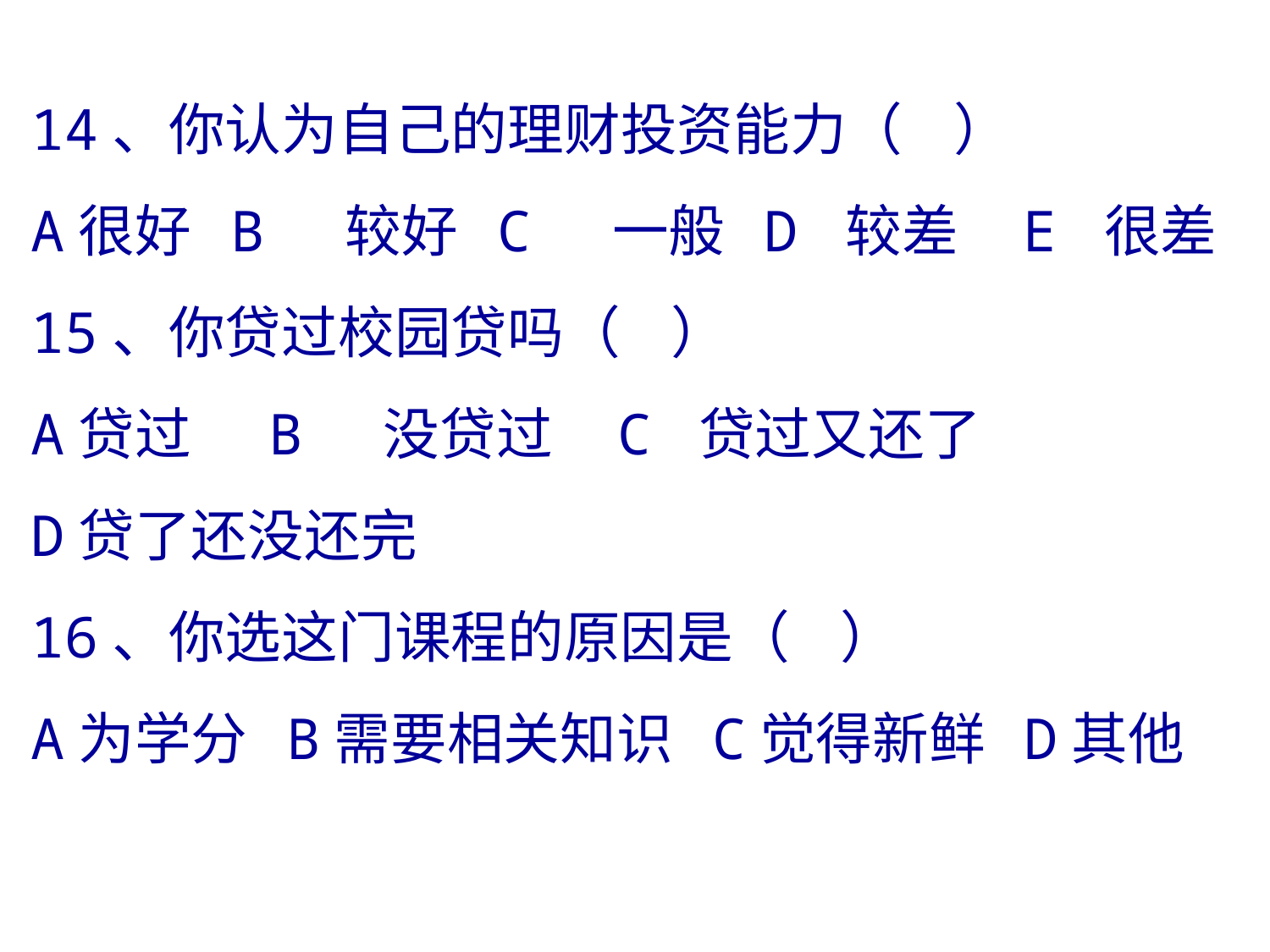

14、你认为自己的理财投资能力（    ）
A很好  B  较好  C  一般  D 较差    E 很差
15、你贷过校园贷吗（    ）
A贷过     B  没贷过    C 贷过又还了
D贷了还没还完
16、你选这门课程的原因是（    ）
A为学分  B需要相关知识  C觉得新鲜  D其他